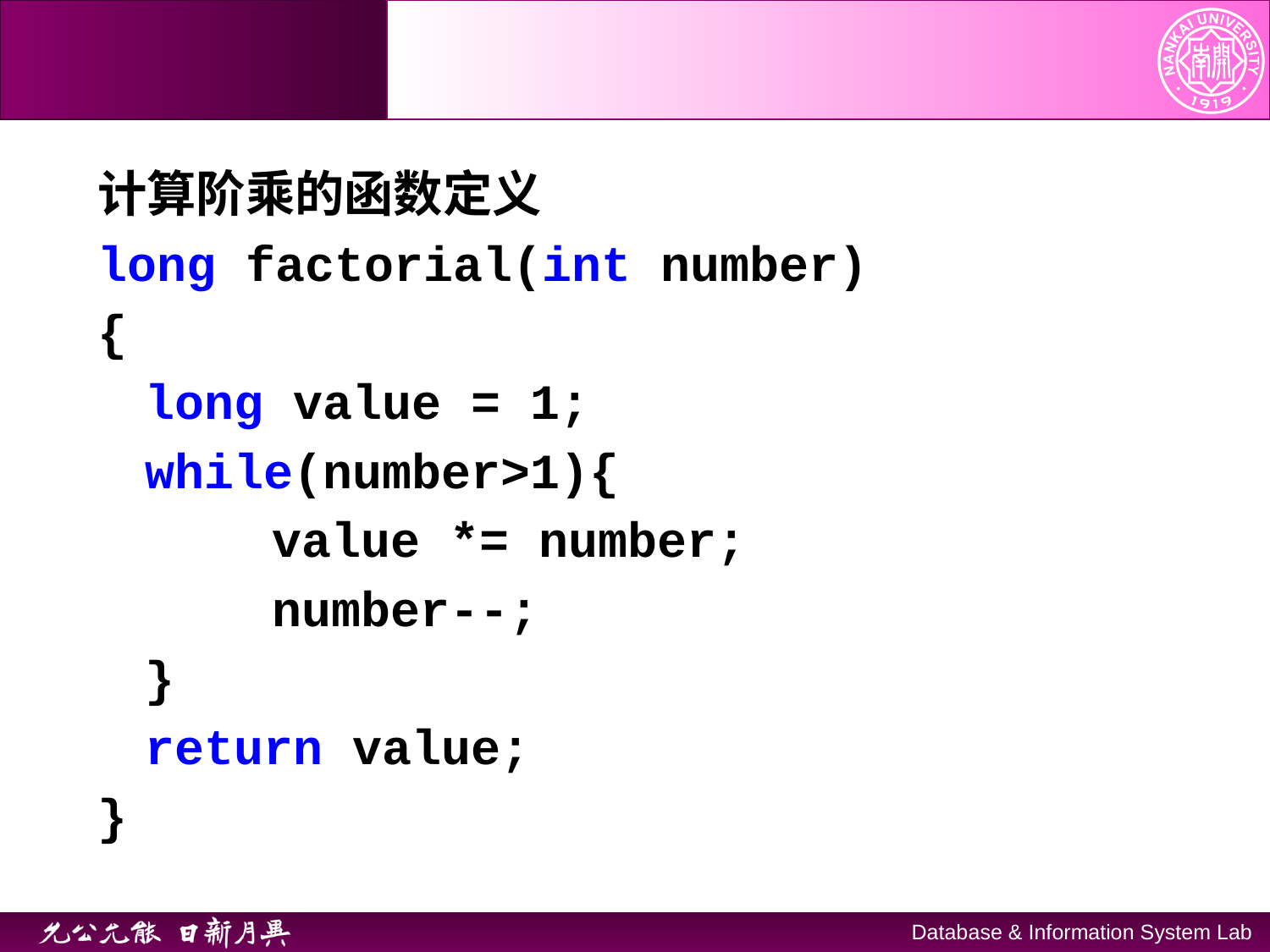

计算阶乘的函数定义
long factorial(int number)
{
	long value = 1;
	while(number>1){
		value *= number;
		number--;
	}
	return value;
}